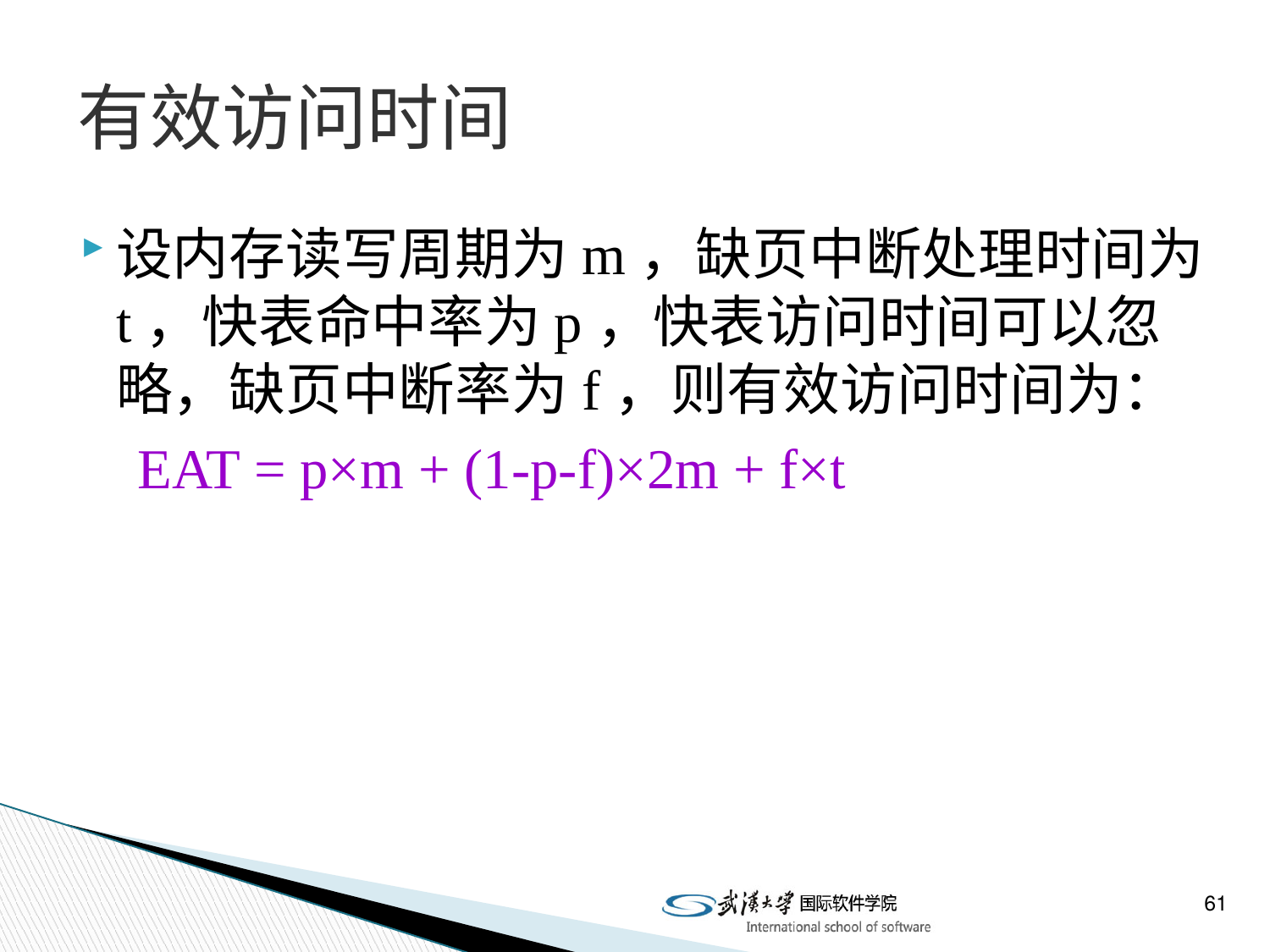

# 有效访问时间
设内存读写周期为m，缺页中断处理时间为t，快表命中率为p，快表访问时间可以忽略，缺页中断率为f，则有效访问时间为：
    EAT = p×m + (1-p-f)×2m + f×t